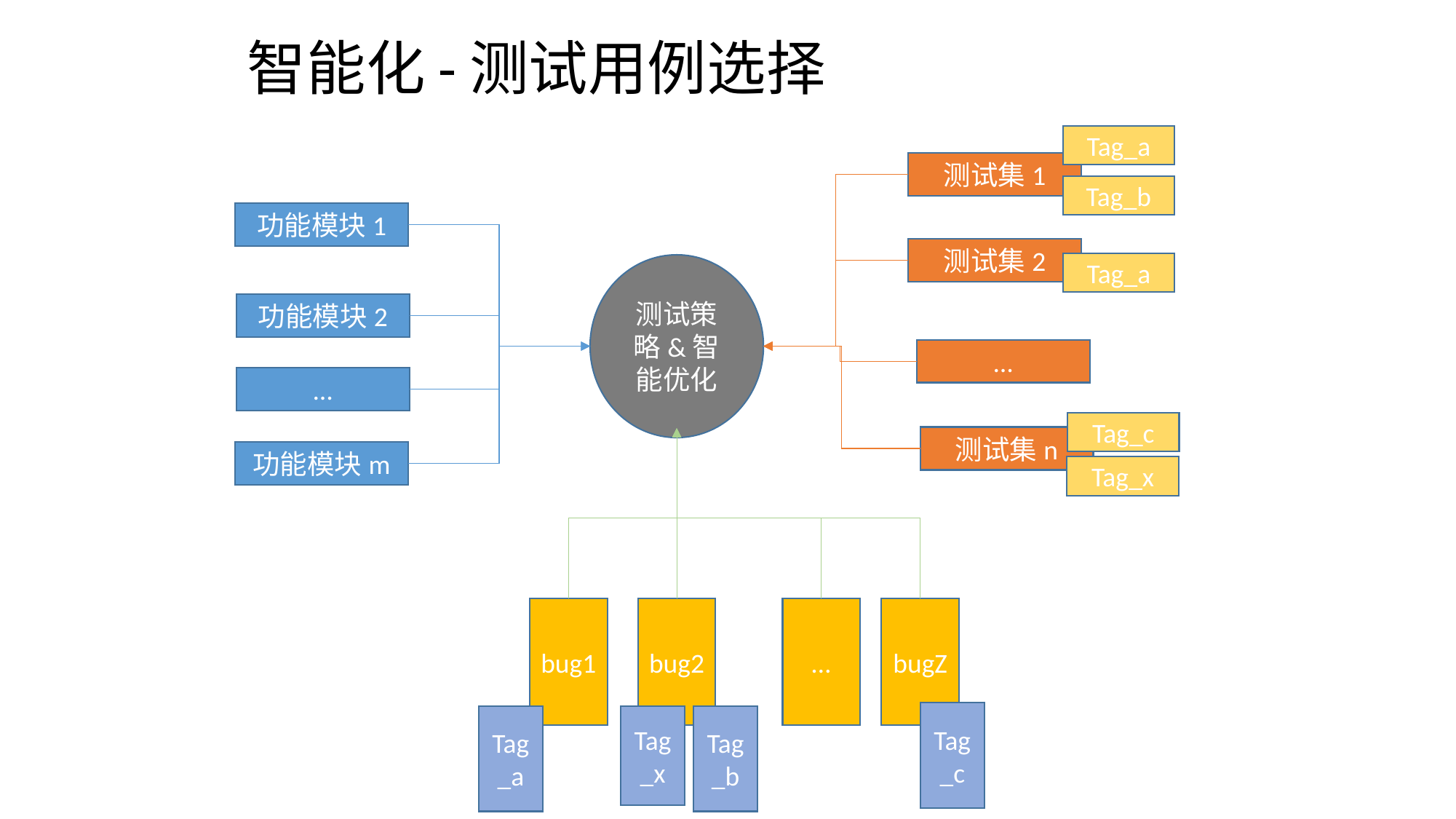

# 智能化-测试用例选择
Tag_a
测试集1
Tag_b
功能模块1
测试集2
Tag_a
测试策略&智能优化
功能模块2
…
…
Tag_c
测试集n
功能模块m
Tag_x
bug1
bug2
…
bugZ
Tag_c
Tag_a
Tag_b
Tag_x